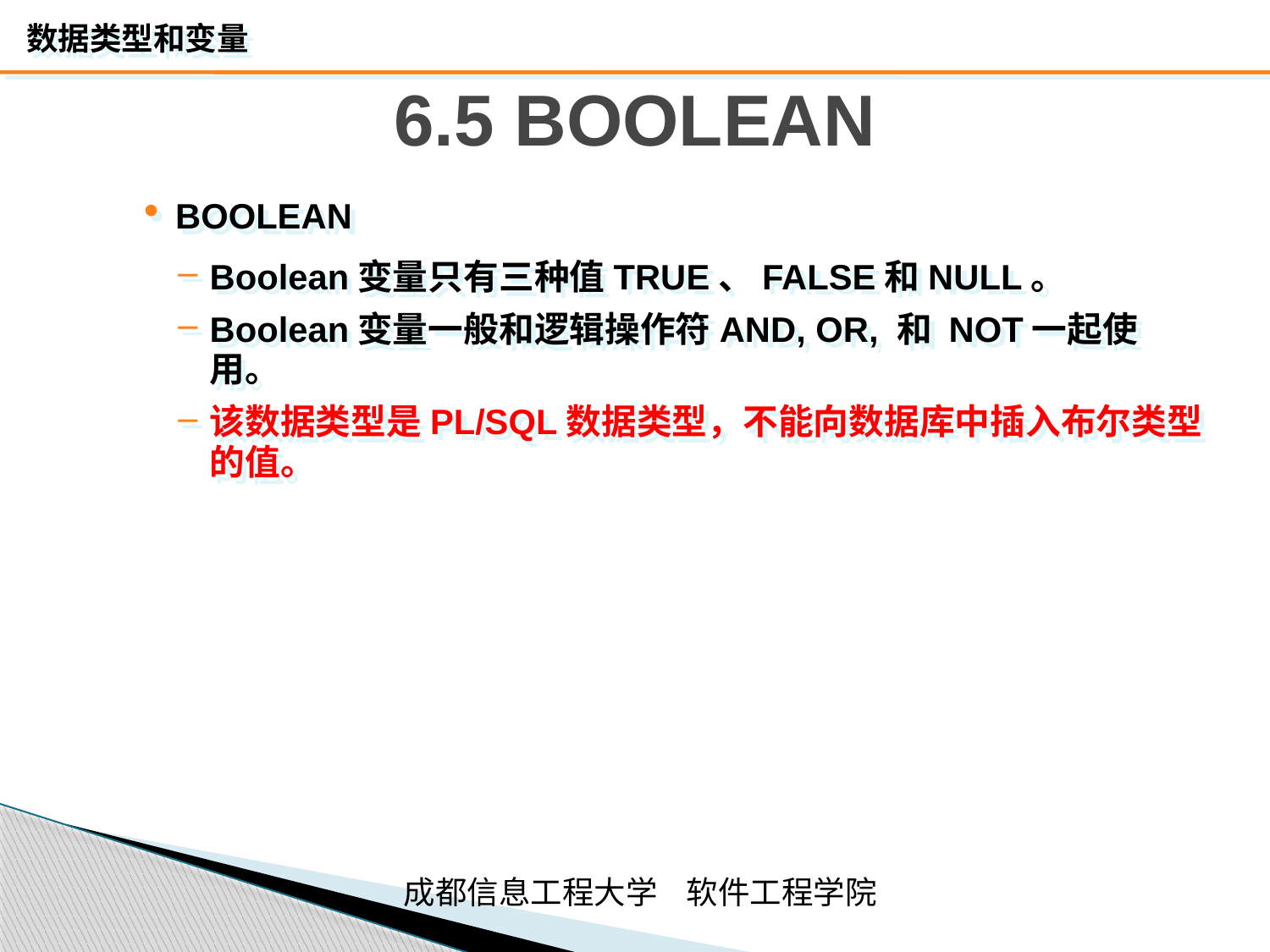

# 6.5 BOOLEAN
BOOLEAN
Boolean变量只有三种值TRUE、FALSE和NULL。
Boolean变量一般和逻辑操作符AND, OR, 和 NOT一起使用。
该数据类型是PL/SQL数据类型，不能向数据库中插入布尔类型的值。